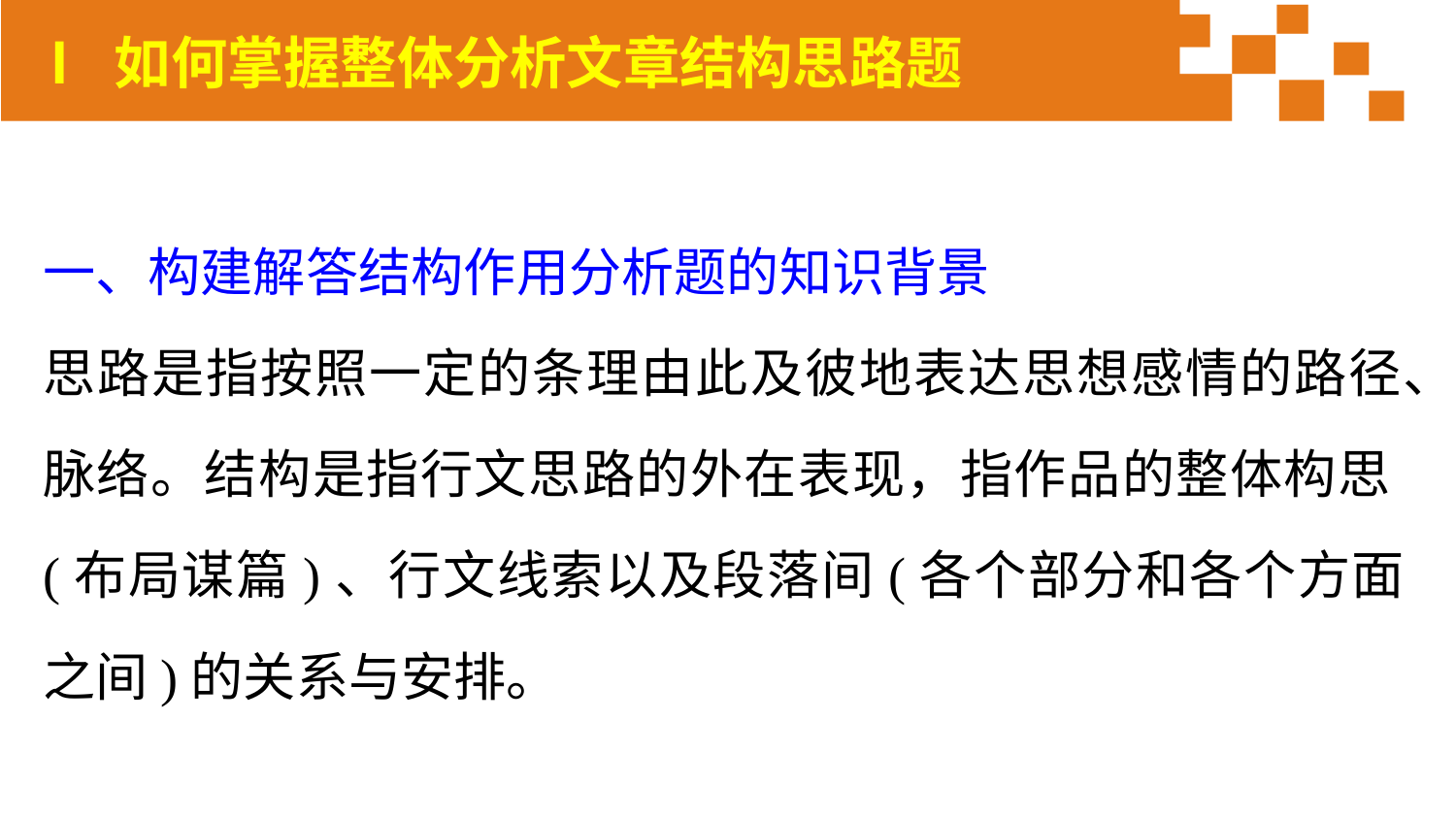

Ⅰ 如何掌握整体分析文章结构思路题
一、构建解答结构作用分析题的知识背景
思路是指按照一定的条理由此及彼地表达思想感情的路径、脉络。结构是指行文思路的外在表现，指作品的整体构思(布局谋篇)、行文线索以及段落间(各个部分和各个方面之间)的关系与安排。